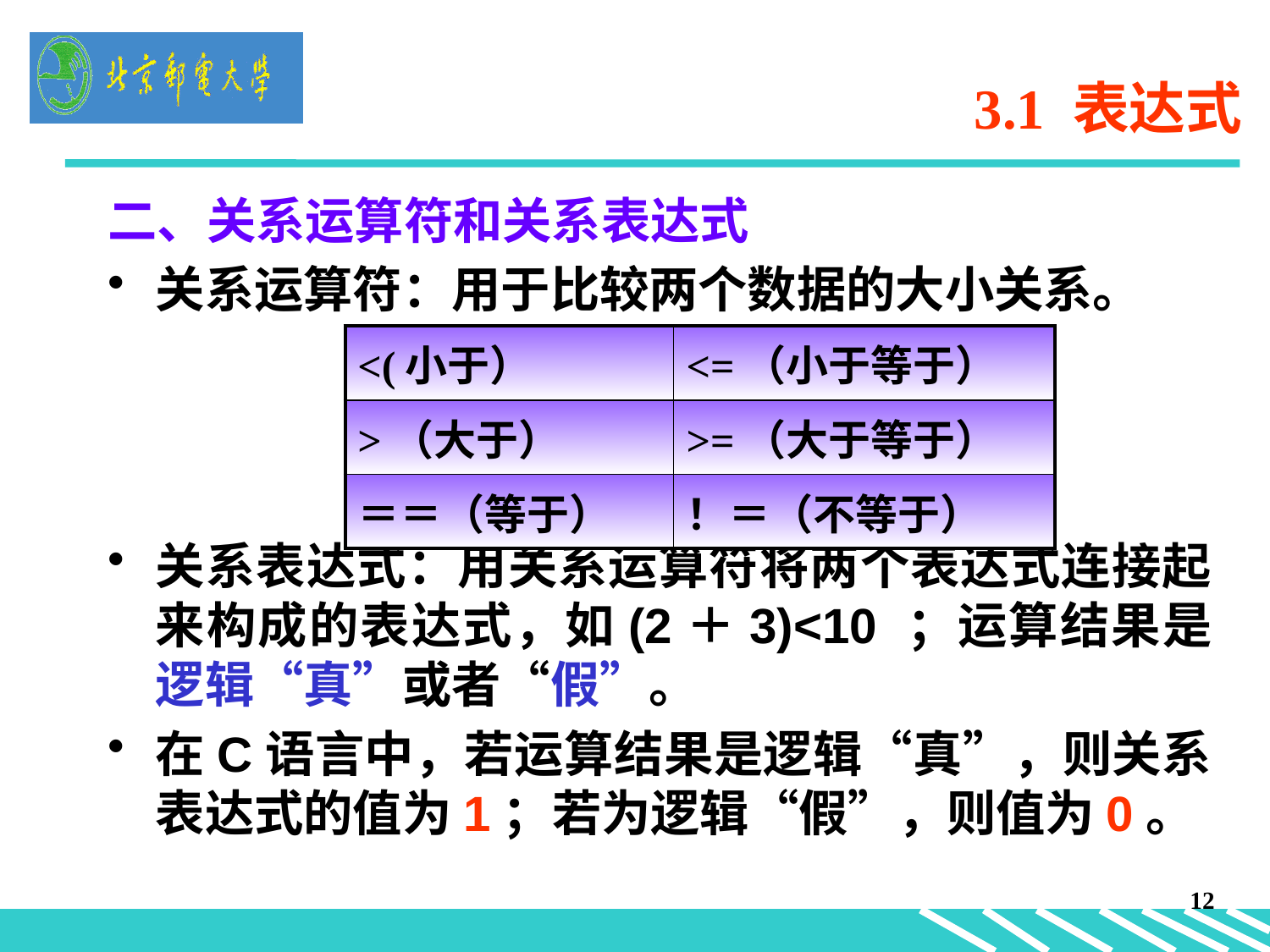

# 3.1 表达式
二、关系运算符和关系表达式
关系运算符：用于比较两个数据的大小关系。

关系表达式：用关系运算符将两个表达式连接起来构成的表达式，如(2＋3)<10 ；运算结果是逻辑“真”或者“假”。
在C语言中，若运算结果是逻辑“真”，则关系表达式的值为1；若为逻辑“假”，则值为0。
| <(小于） | <=（小于等于） |
| --- | --- |
| >（大于） | >=（大于等于） |
| ＝＝（等于） | ！＝（不等于） |

12